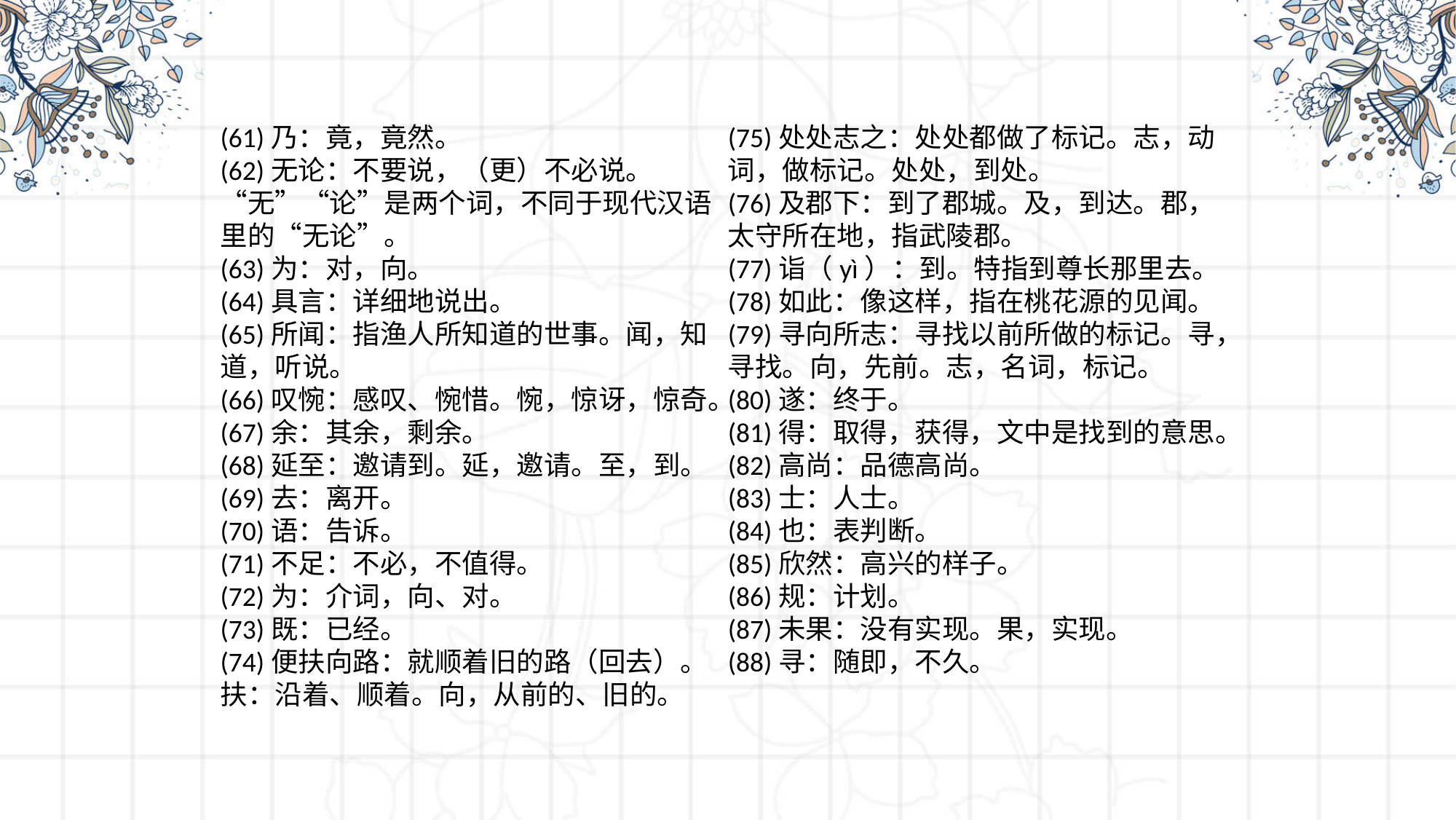

(61)乃：竟，竟然。
(62)无论：不要说，（更）不必说。“无”“论”是两个词，不同于现代汉语里的“无论”。
(63)为：对，向。
(64)具言：详细地说出。
(65)所闻：指渔人所知道的世事。闻，知道，听说。
(66)叹惋：感叹、惋惜。惋，惊讶，惊奇。
(67)余：其余，剩余。
(68)延至：邀请到。延，邀请。至，到。
(69)去：离开。
(70)语：告诉。
(71)不足：不必，不值得。
(72)为：介词，向、对。
(73)既：已经。
(74)便扶向路：就顺着旧的路（回去）。扶：沿着、顺着。向，从前的、旧的。
(75)处处志之：处处都做了标记。志，动词，做标记。处处，到处。
(76)及郡下：到了郡城。及，到达。郡，太守所在地，指武陵郡。
(77)诣（yì）：到。特指到尊长那里去。
(78)如此：像这样，指在桃花源的见闻。
(79)寻向所志：寻找以前所做的标记。寻，寻找。向，先前。志，名词，标记。
(80)遂：终于。
(81)得：取得，获得，文中是找到的意思。
(82)高尚：品德高尚。
(83)士：人士。
(84)也：表判断。
(85)欣然：高兴的样子。
(86)规：计划。
(87)未果：没有实现。果，实现。
(88)寻：随即，不久。